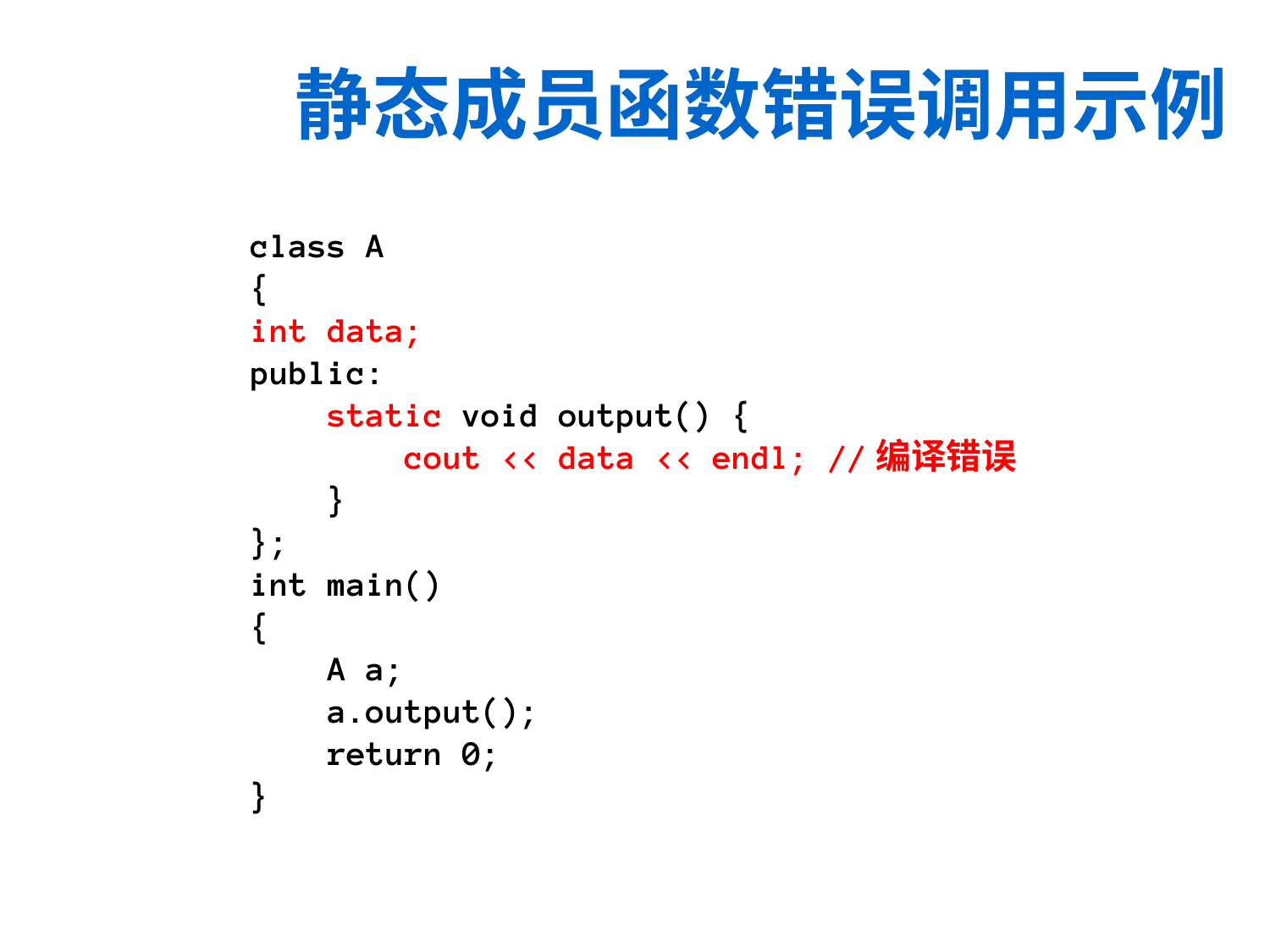

# 静态成员函数错误调用示例
class A
{
int data;
public:
    static void output() {
        cout << data << endl; //编译错误
    }
};
int main()
{
    A a;
    a.output();
    return 0;
}